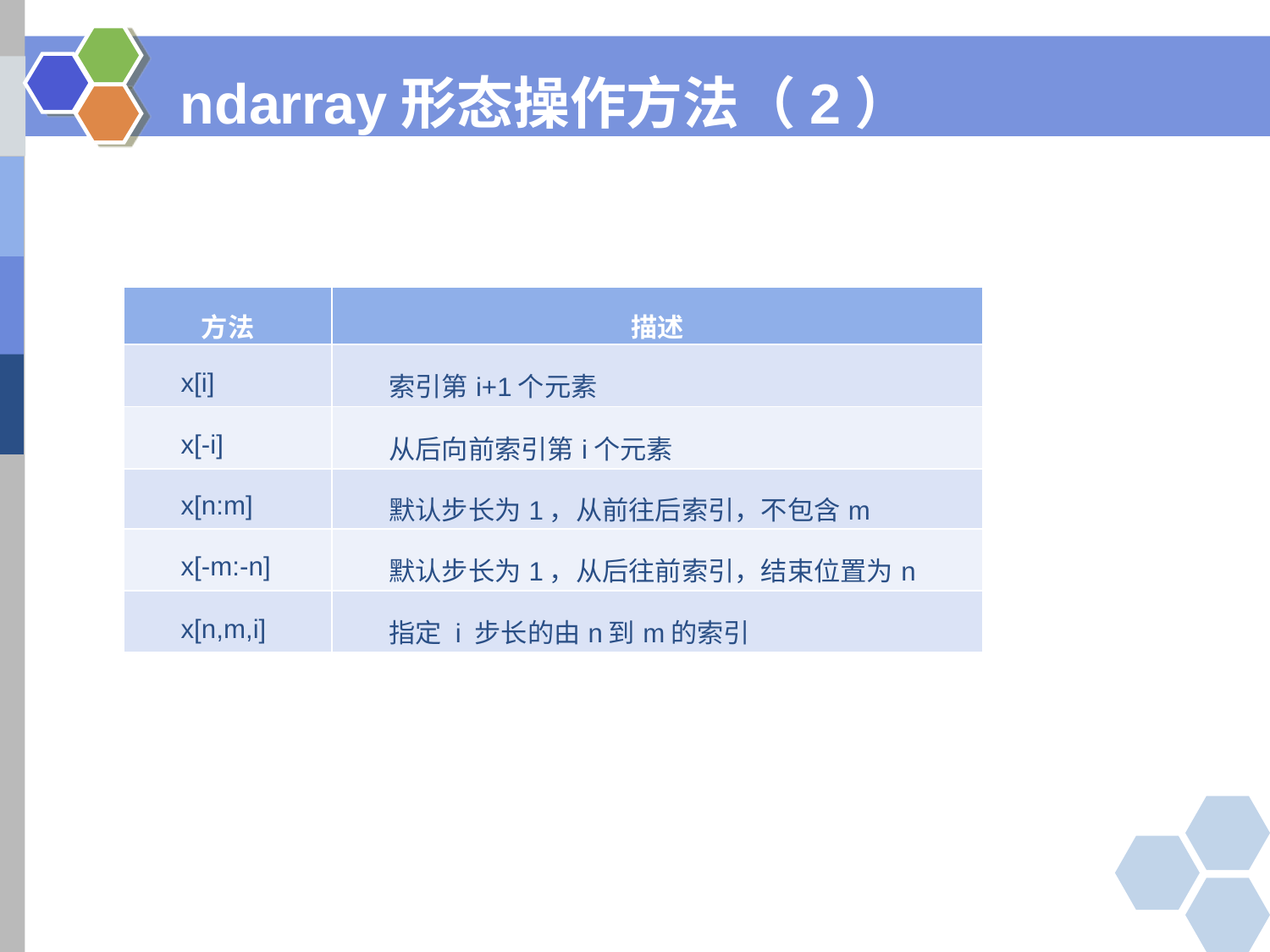

# ndarray形态操作方法（2）
| 方法 | 描述 |
| --- | --- |
| x[i] | 索引第i+1个元素 |
| x[-i] | 从后向前索引第i个元素 |
| x[n:m] | 默认步长为1，从前往后索引，不包含m |
| x[-m:-n] | 默认步长为1，从后往前索引，结束位置为n |
| x[n,m,i] | 指定 i 步长的由n到m的索引 |